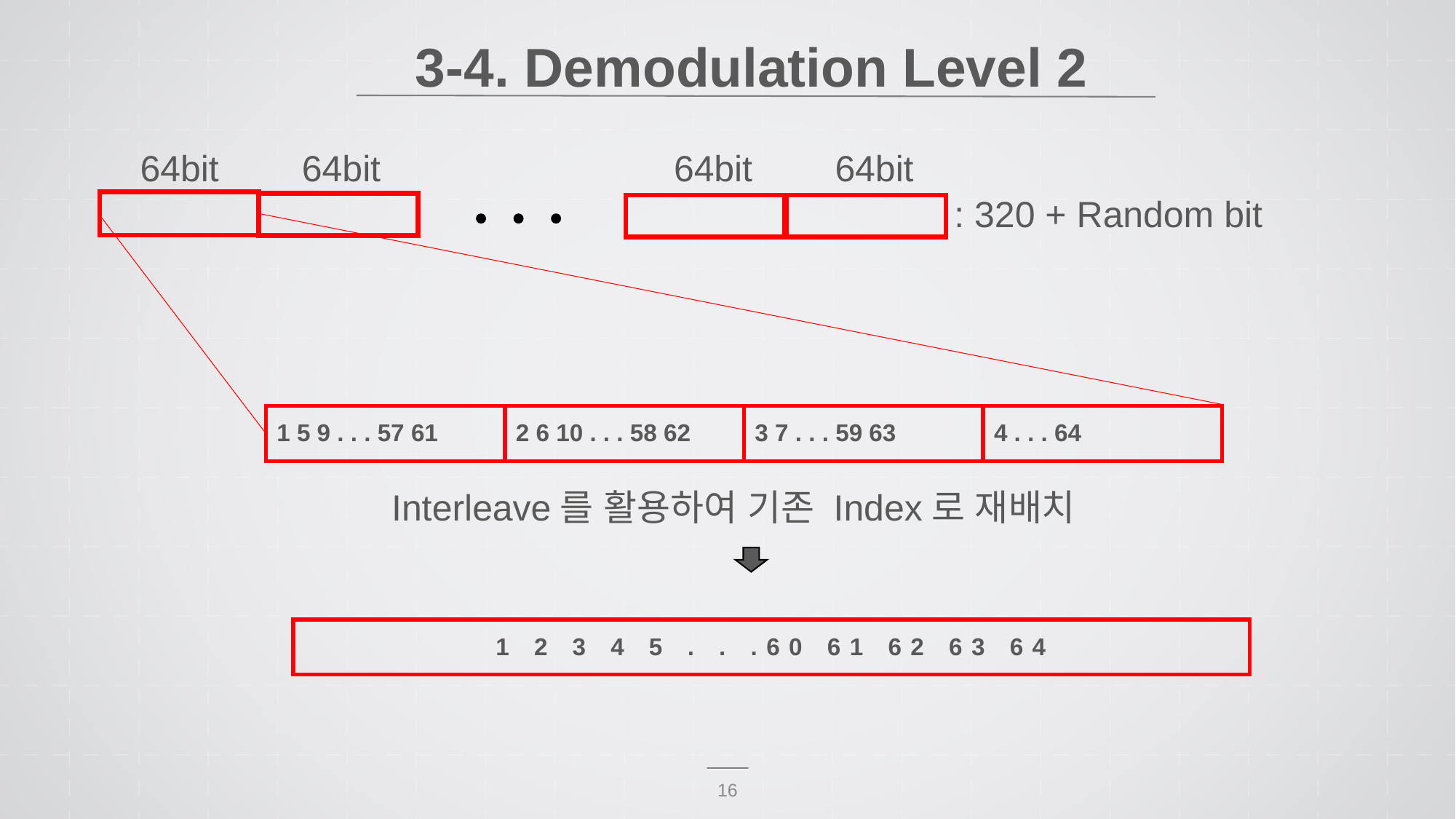

3-4. Demodulation Level 2
64bit
64bit
64bit
64bit
: 320 + Random bit

| 1 5 9 . . . 57 61 | 2 6 10 . . . 58 62 | 3 7 . . . 59 63 | 4 . . . 64 |
| --- | --- | --- | --- |
Interleave를 활용하여 기존 Index로 재배치

| 1 2 3 4 5 . . .60 61 62 63 64 |
| --- |
16